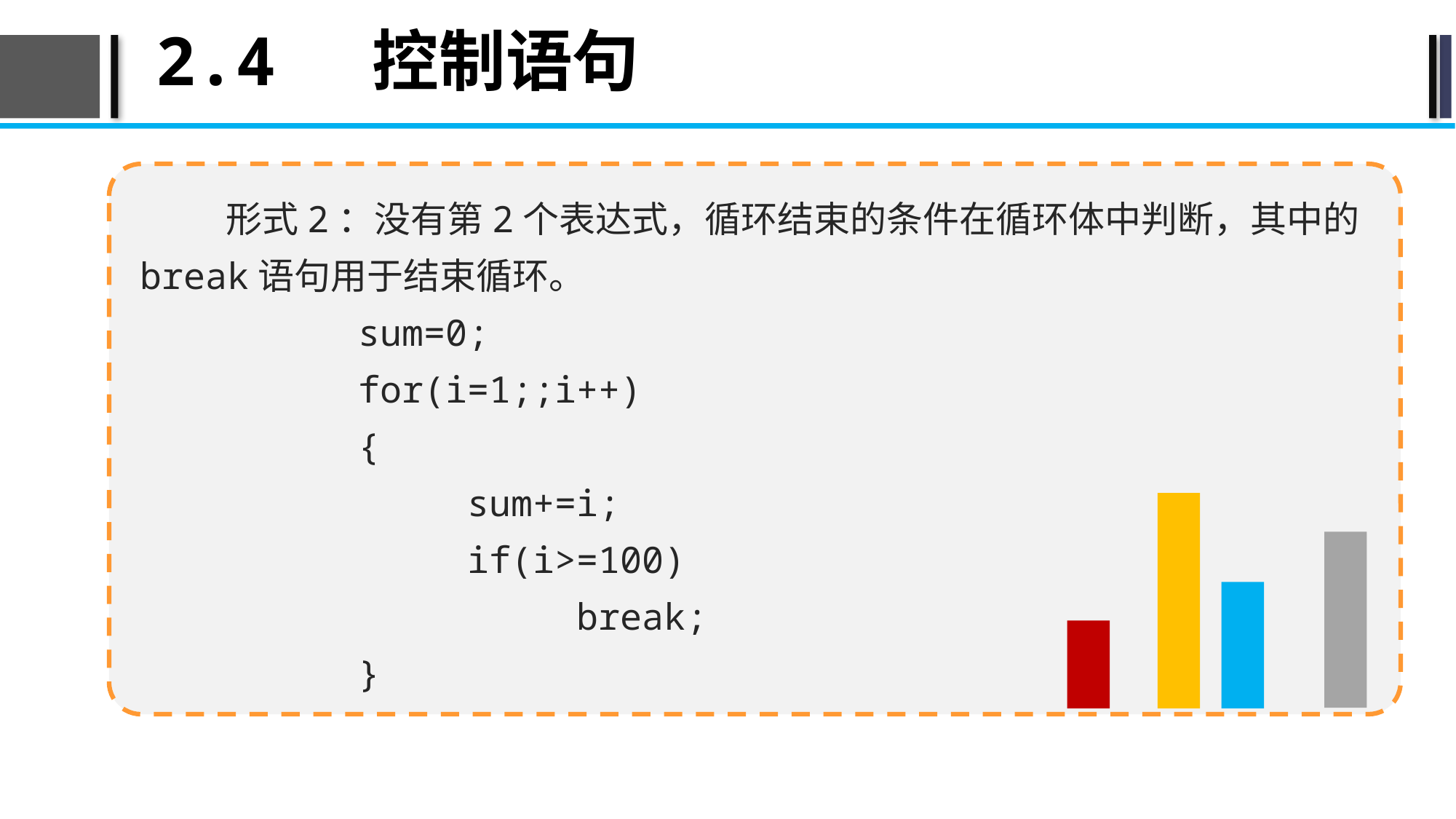

# 2.4  控制语句

形式2：没有第2个表达式，循环结束的条件在循环体中判断，其中的break语句用于结束循环。
		sum=0;
		for(i=1;;i++)
		{
			sum+=i;
			if(i>=100)
				break;
		}